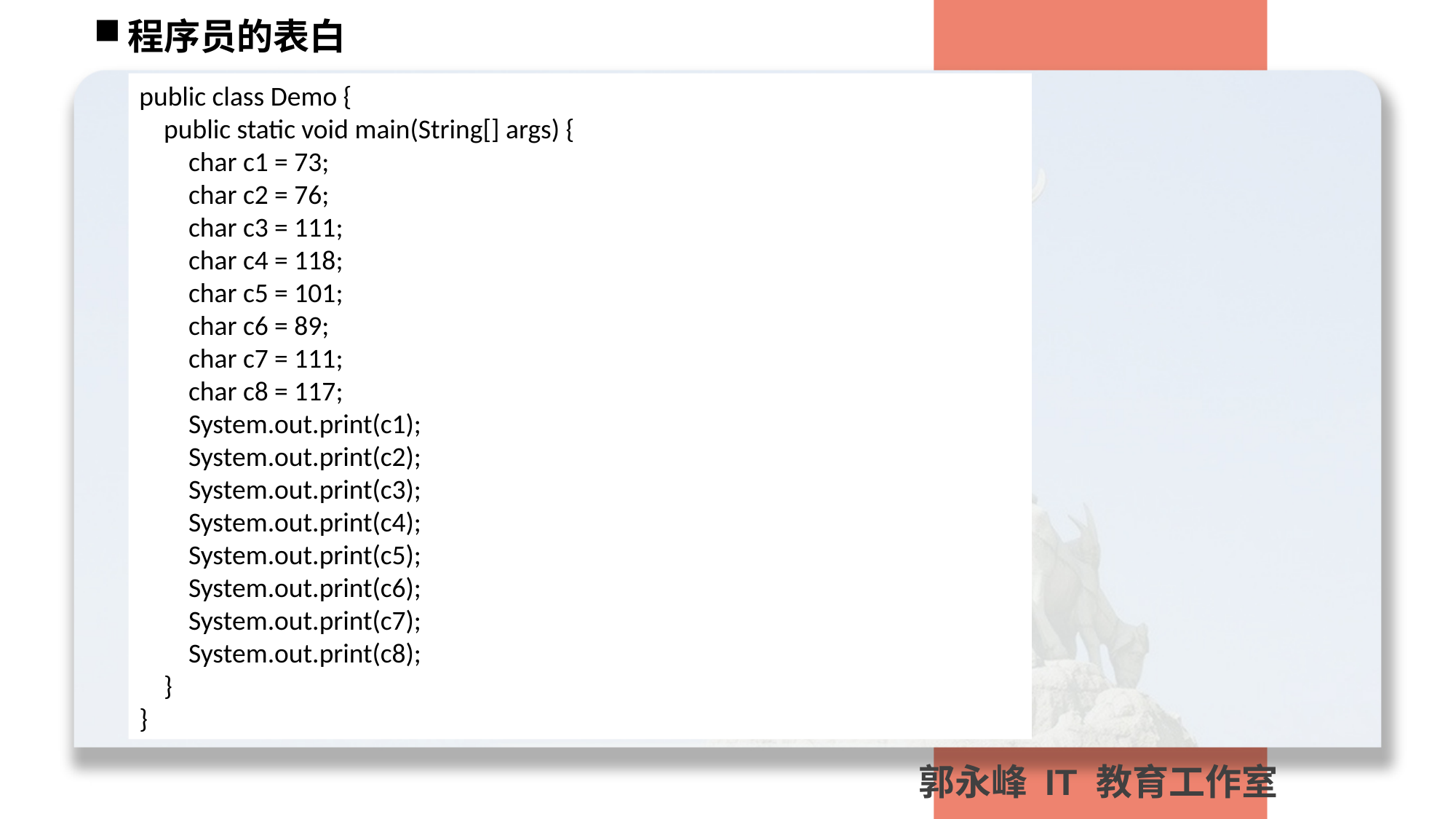

程序员的表白
public class Demo {
    public static void main(String[] args) {
        char c1 = 73;
        char c2 = 76;
        char c3 = 111;
        char c4 = 118;
        char c5 = 101;
        char c6 = 89;
        char c7 = 111;
        char c8 = 117;
        System.out.print(c1);
        System.out.print(c2);
        System.out.print(c3);
        System.out.print(c4);
        System.out.print(c5);
        System.out.print(c6);
        System.out.print(c7);
        System.out.print(c8);
    }
}